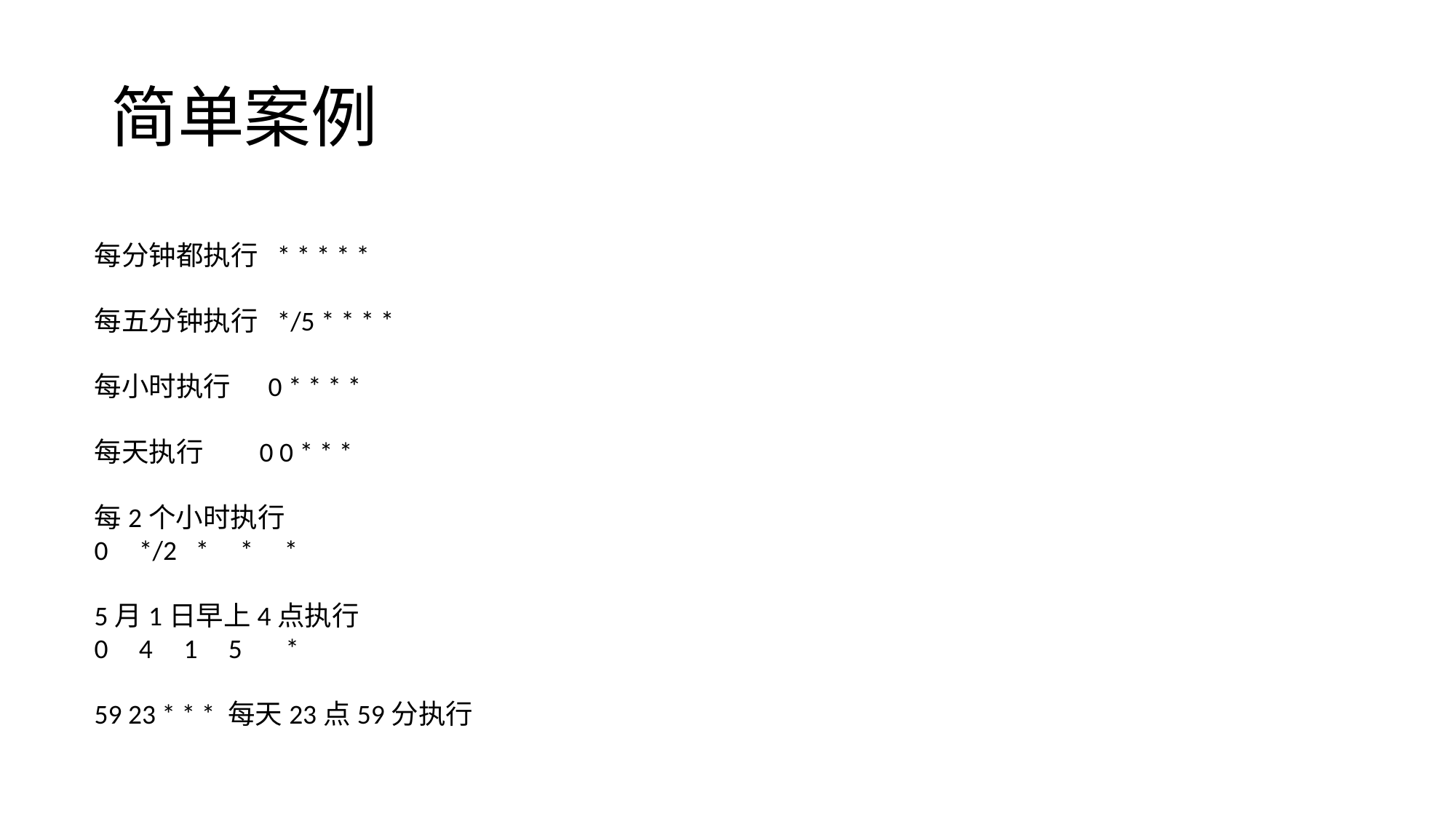

# 简单案例

每分钟都执行  * * * * *

每五分钟执行  */5 * * * *

每小时执行     0 * * * *

每天执行        0 0 * * *

每2个小时执行
0     */2   *     *     *

5月1日早上4点执行
0     4     1     5       *

59 23 * * * 每天23点59分执行